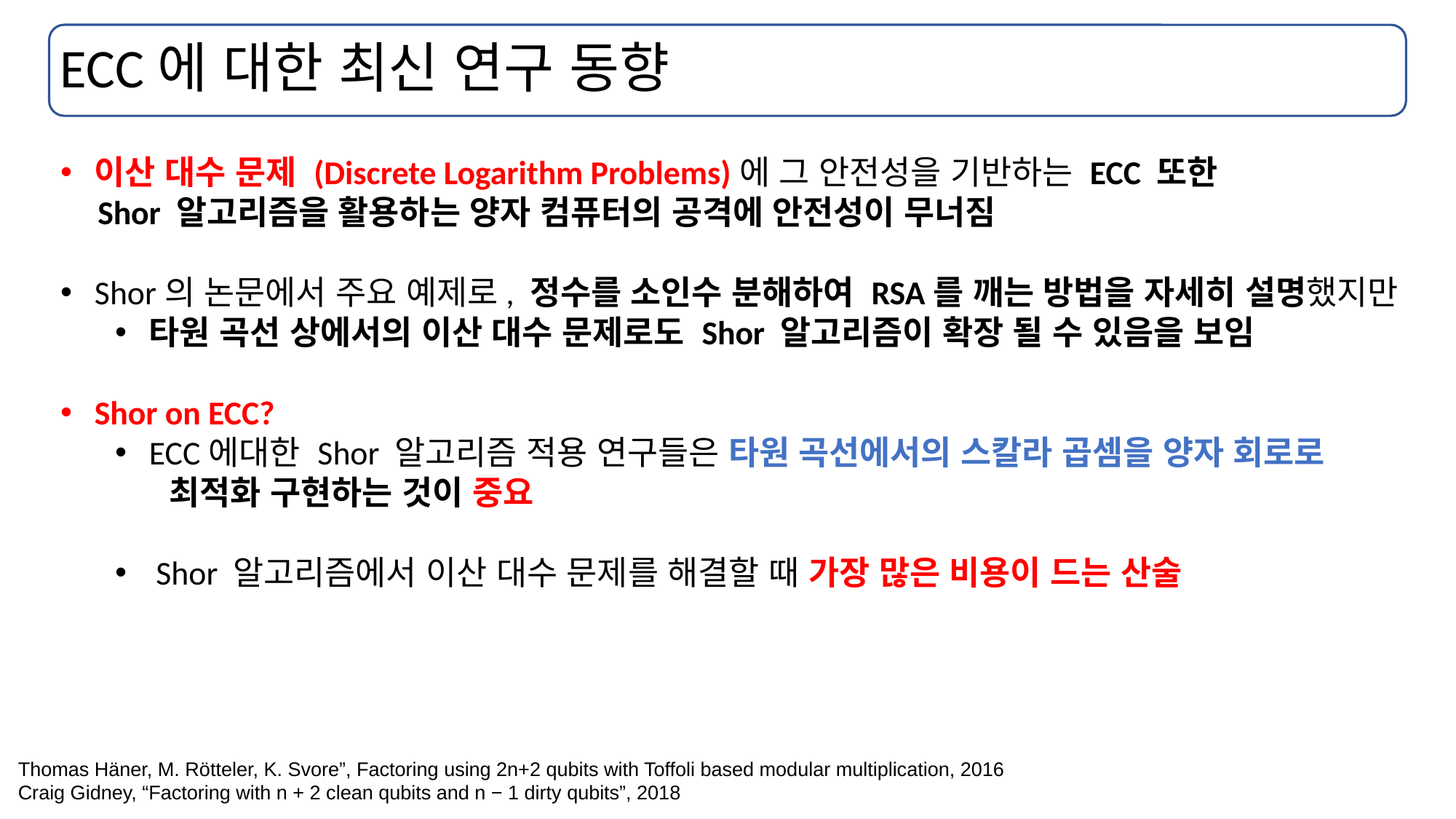

# ECC에 대한 최신 연구 동향
이산 대수 문제 (Discrete Logarithm Problems)에 그 안전성을 기반하는 ECC 또한
     Shor 알고리즘을 활용하는 양자 컴퓨터의 공격에 안전성이 무너짐

Shor의 논문에서 주요 예제로, 정수를 소인수 분해하여 RSA를 깨는 방법을 자세히 설명했지만
타원 곡선 상에서의 이산 대수 문제로도 Shor 알고리즘이 확장 될 수 있음을 보임

Shor on ECC?
ECC에대한 Shor 알고리즘 적용 연구들은 타원 곡선에서의 스칼라 곱셈을 양자 회로로
     최적화 구현하는 것이 중요

Shor 알고리즘에서 이산 대수 문제를 해결할 때 가장 많은 비용이 드는 산술
Thomas Häner, M. Rötteler, K. Svore”, Factoring using 2n+2 qubits with Toffoli based modular multiplication, 2016
Craig Gidney, “Factoring with n + 2 clean qubits and n − 1 dirty qubits”, 2018